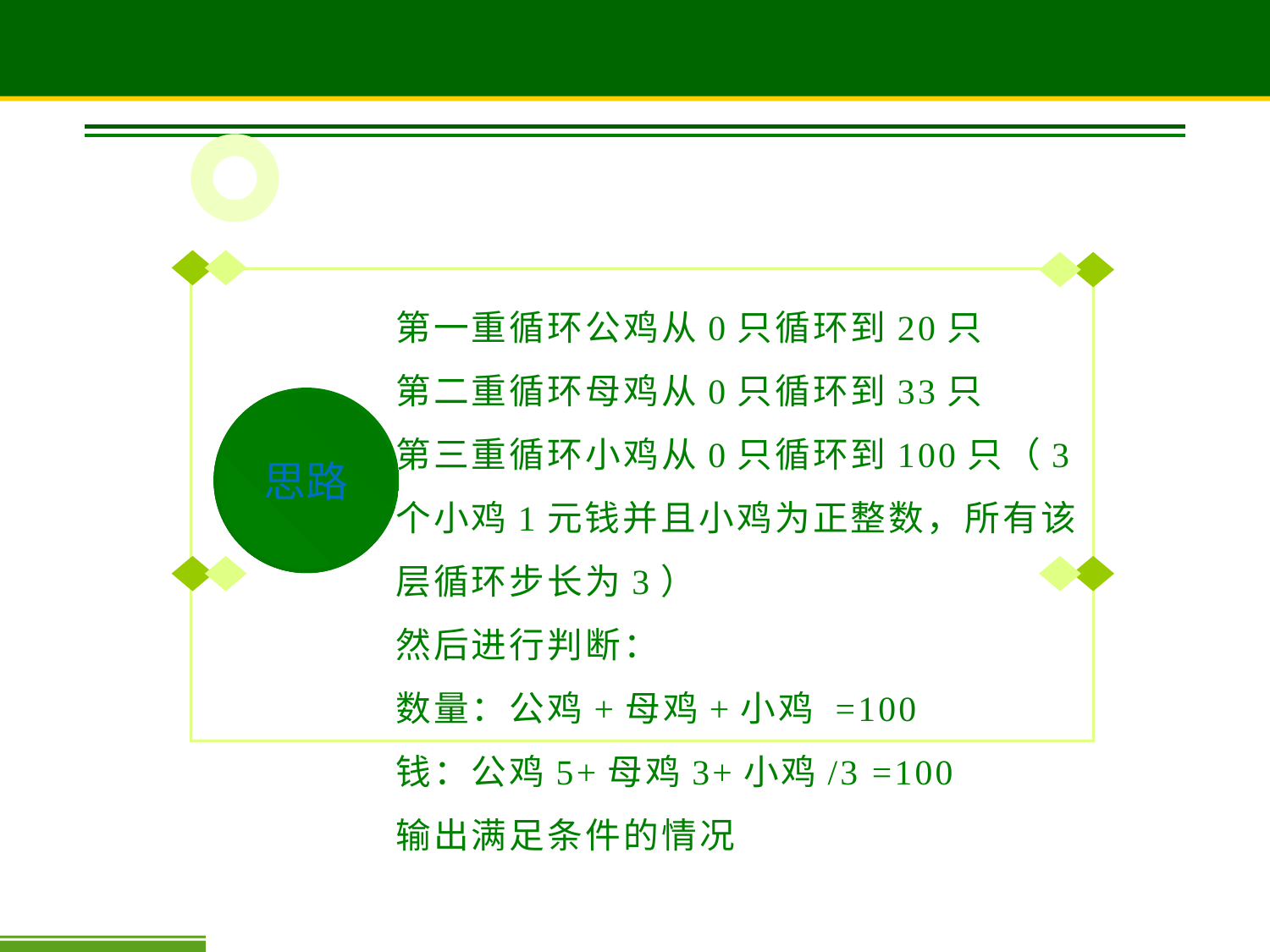

案例分析

第一重循环公鸡从0只循环到20只
第二重循环母鸡从0只循环到33只
第三重循环小鸡从0只循环到100只（3个小鸡1元钱并且小鸡为正整数，所有该层循环步长为3）
然后进行判断：
数量：公鸡+母鸡+小鸡 =100
钱：公鸡5+母鸡3+小鸡/3 =100
输出满足条件的情况

思路